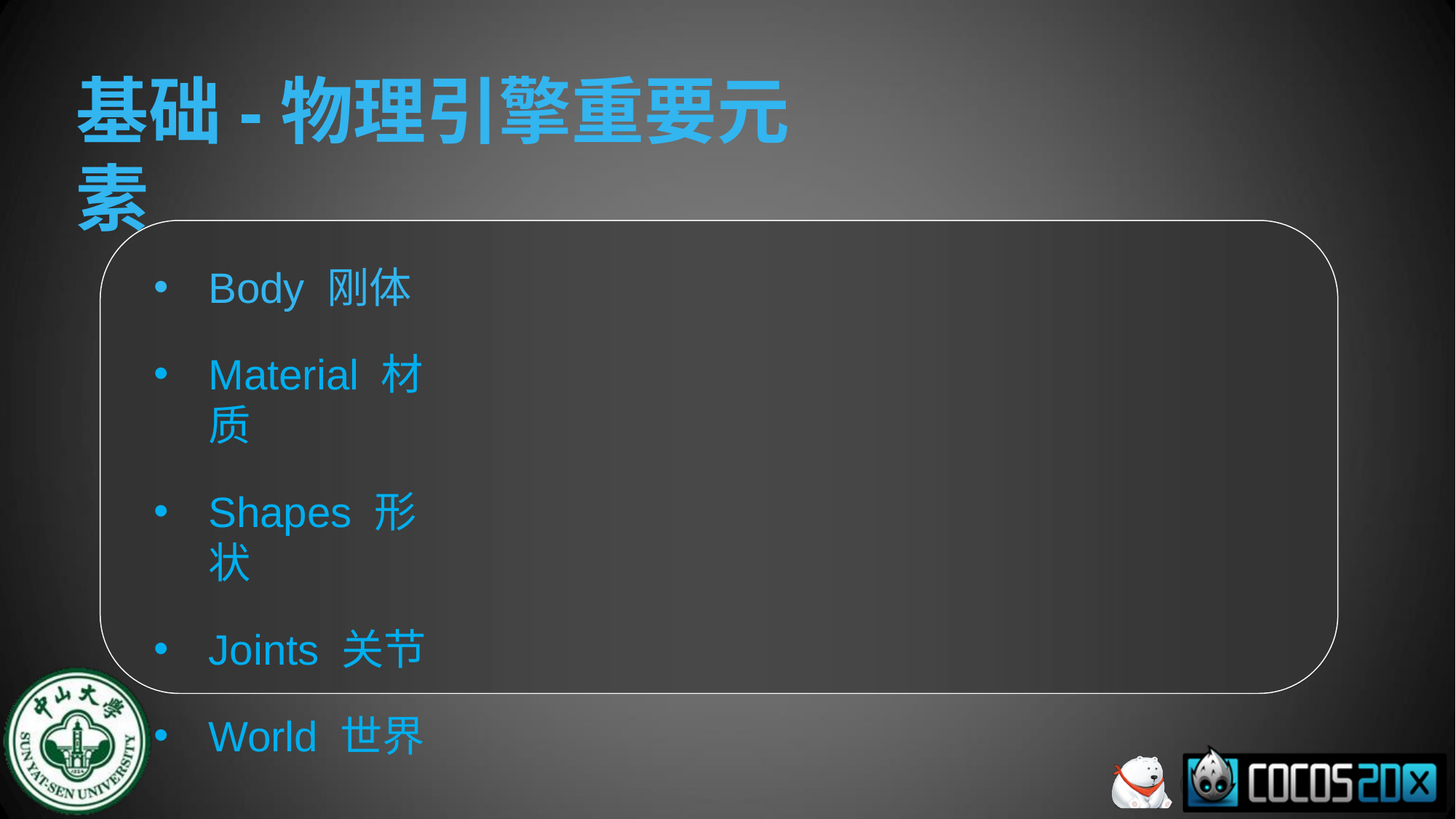

# 基础-物理引擎重要元素

Body 刚体
Material 材质
Shapes 形状
Joints 关节
World 世界